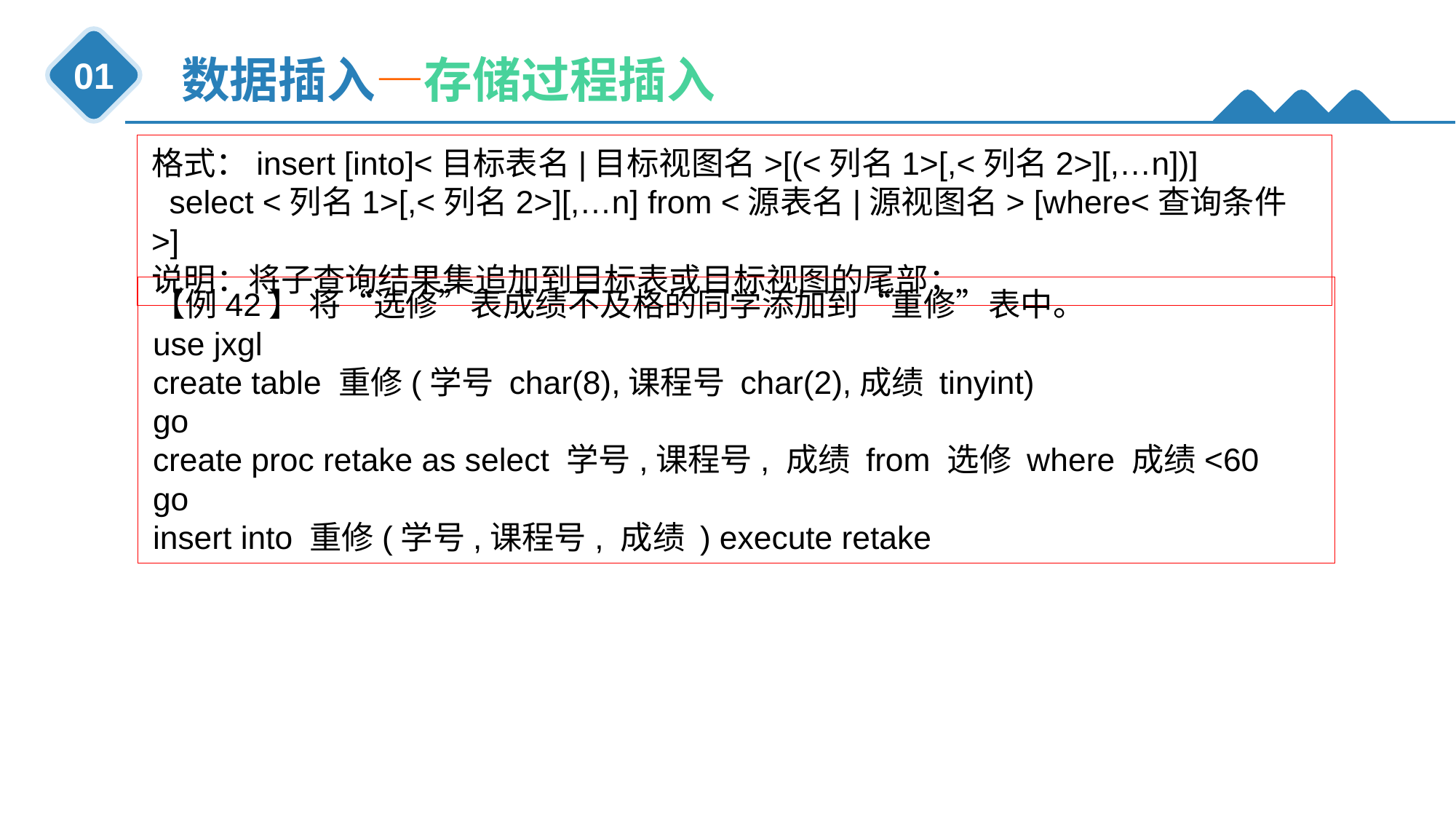

数据插入—存储过程插入
01

格式：insert [into]<目标表名|目标视图名>[(<列名1>[,<列名2>][,…n])]
  select <列名1>[,<列名2>][,…n] from <源表名|源视图名> [where<查询条件>]
说明：将子查询结果集追加到目标表或目标视图的尾部；
【例42】 将“选修”表成绩不及格的同学添加到“重修”表中。
use jxgl
create table 重修(学号 char(8),课程号 char(2),成绩 tinyint)
go
create proc retake as select 学号,课程号, 成绩 from 选修 where 成绩<60
go
insert into 重修(学号,课程号, 成绩 ) execute retake